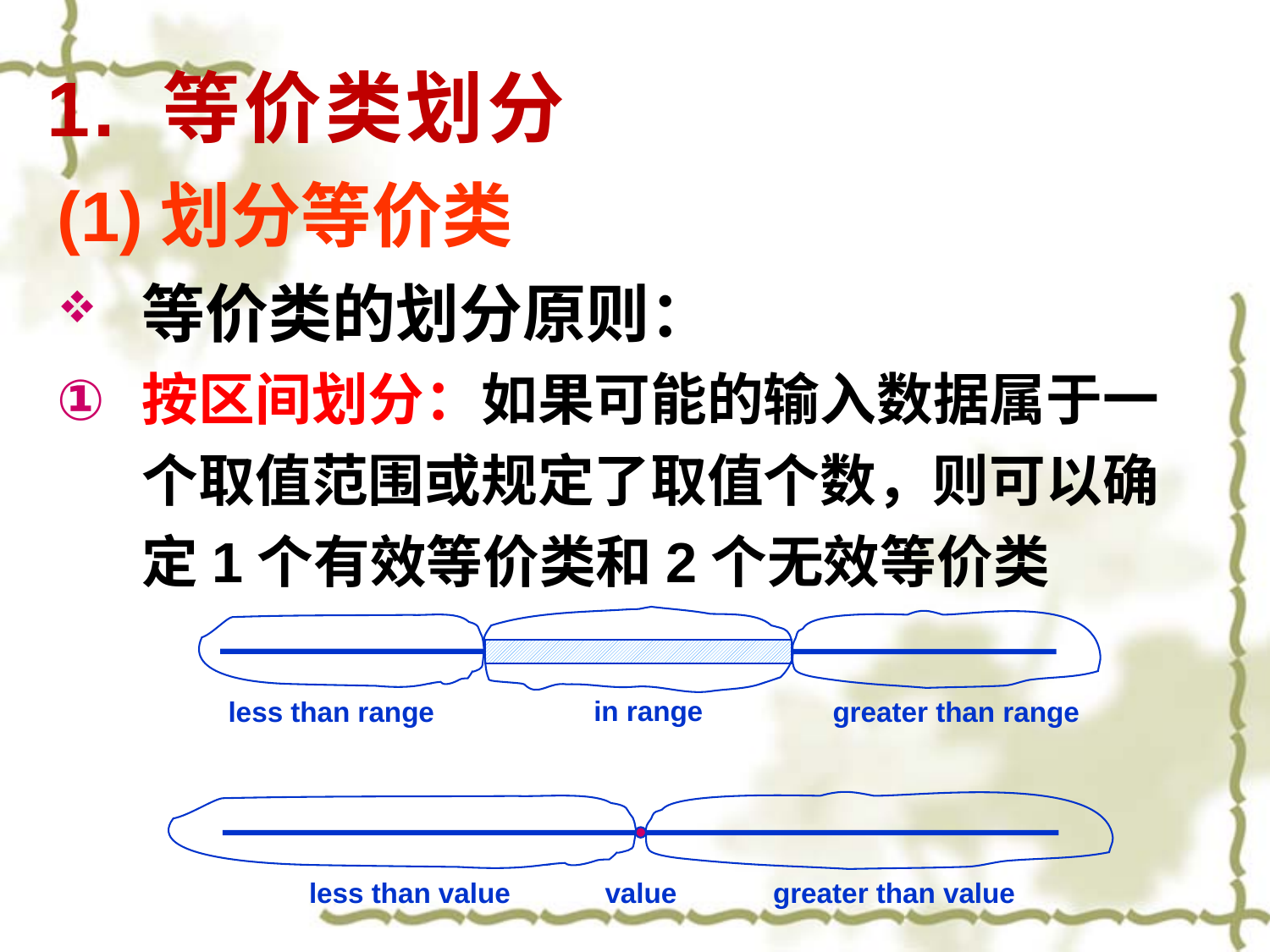

# 1. 等价类划分
(1)划分等价类
等价类的划分原则：
按区间划分：如果可能的输入数据属于一个取值范围或规定了取值个数，则可以确定1个有效等价类和2个无效等价类

greater than range

in range

less than range

greater than value

less than value

value